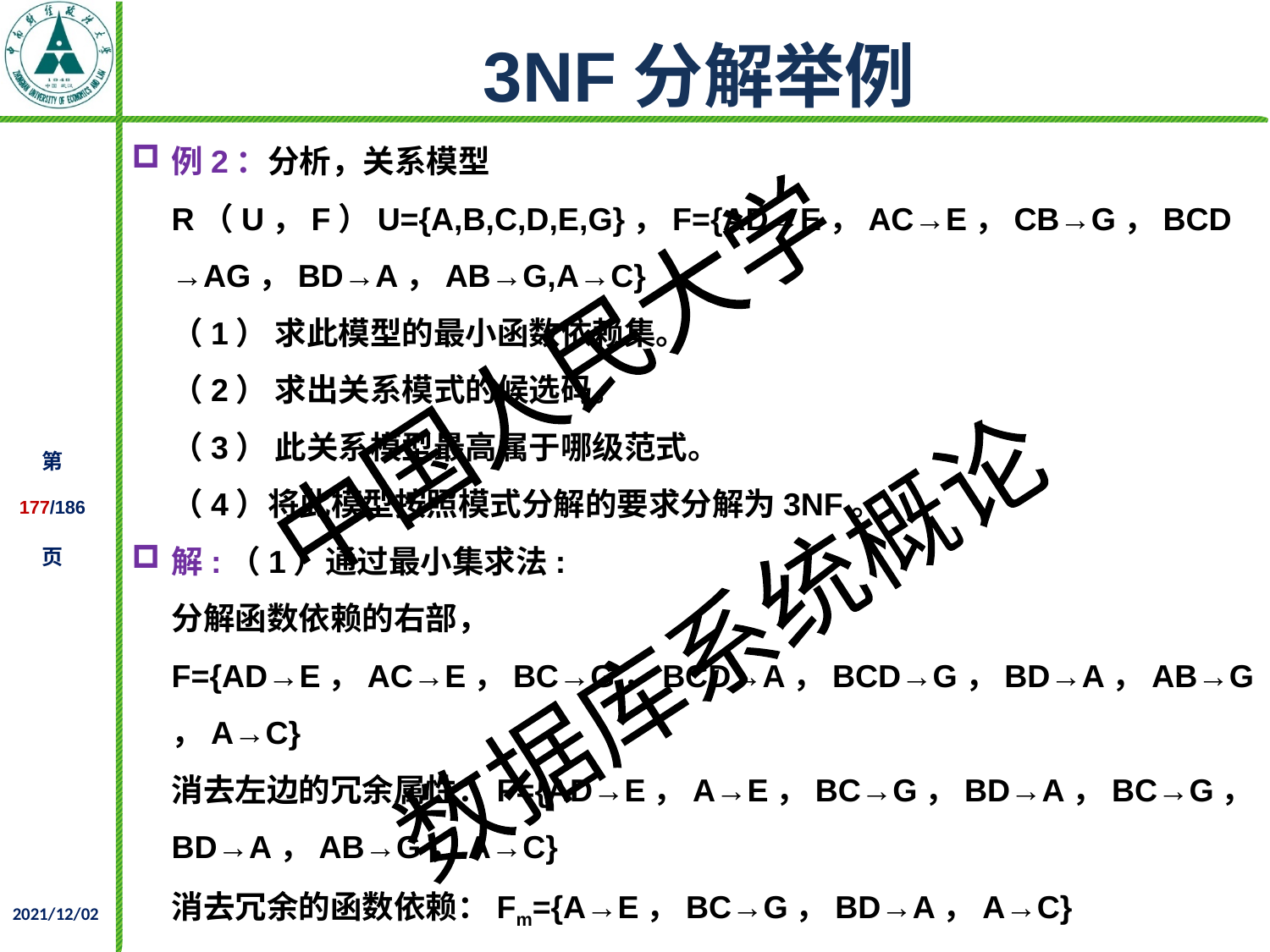

# 3NF分解举例
例2：分析，关系模型R（U，F）U={A,B,C,D,E,G}，F={AD→E，AC→E，CB→G，BCD→AG，BD→A，AB→G,A→C}
（1） 求此模型的最小函数依赖集。
（2） 求出关系模式的候选码。
（3） 此关系模型最高属于哪级范式。
（4）将此模型按照模式分解的要求分解为3NF。
解:（1）通过最小集求法:
分解函数依赖的右部， F={AD→E，AC→E，BC→G，BCD→A，BCD→G，BD→A，AB→G，A→C}
消去左边的冗余属性：F={AD→E，A→E，BC→G，BD→A，BC→G，BD→A，AB→G，A→C}
消去冗余的函数依赖：Fm={A→E，BC→G，BD→A，A→C}
也可以为： Fm={A→E，AB→G，BD→A，A→C}
2021/12/02